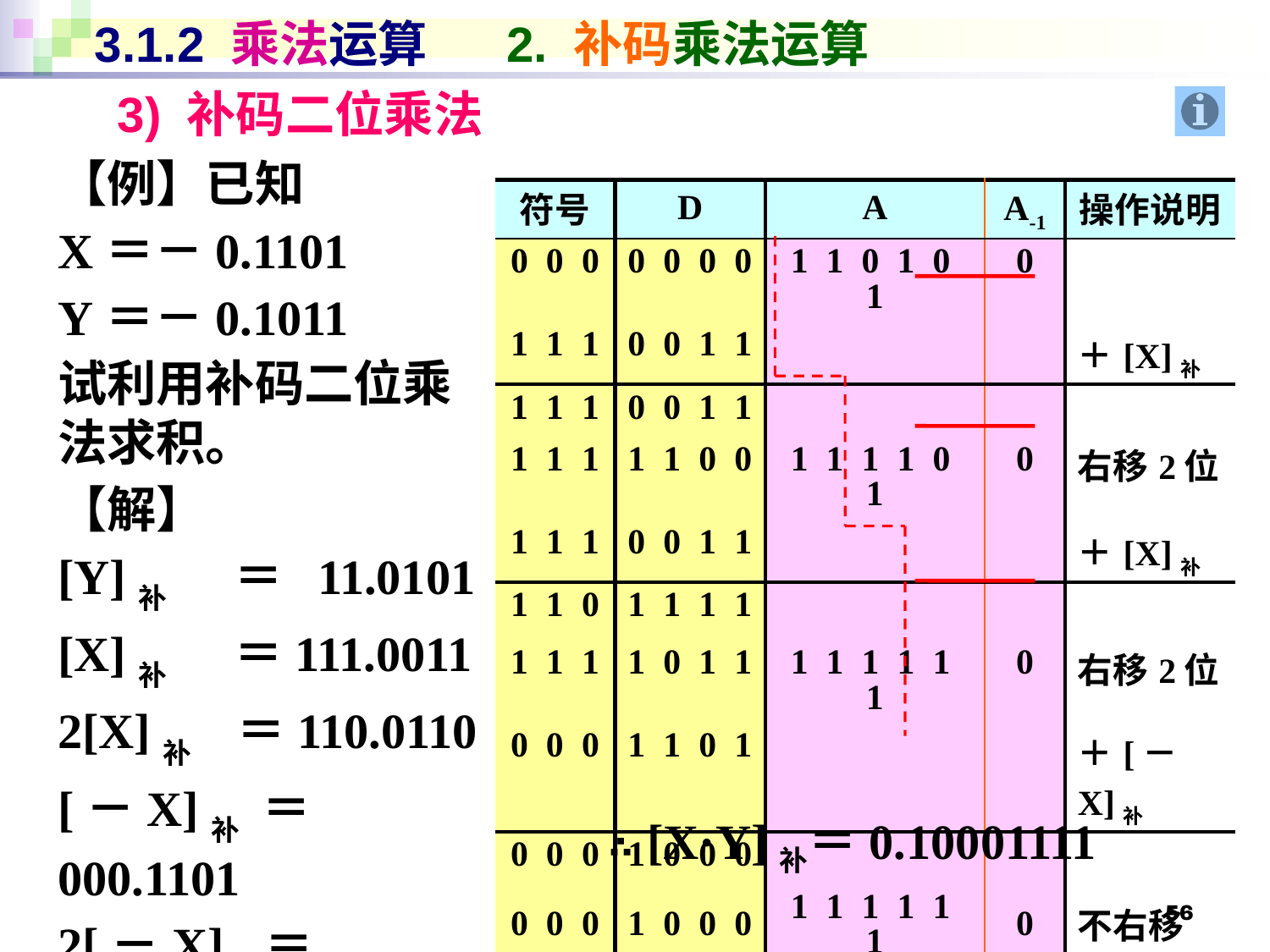

# 3.1.2 乘法运算      2. 补码乘法运算
3) 补码二位乘法

【例】已知
X＝－0.1101
Y＝－0.1011
试利用补码二位乘法求积。
【解】
[Y]补      ＝  11.0101
[X]补      ＝111.0011
2[X]补    ＝110.0110
[－X]补  ＝000.1101
2[－X]补＝001.1010
| 符号 | D | A | A-1 | 操作说明 |
| --- | --- | --- | --- | --- |
| 0 0 0 | 0 0 0 0 | 1 1 0 1 0 1 | 0 |  |
| 1 1 1 | 0 0 1 1 |  |  | ＋[X]补 |
| 1 1 1 | 0 0 1 1 |  |  |  |
| 1 1 1 | 1 1 0 0 | 1 1 1 1 0 1 | 0 | 右移2位 |
| 1 1 1 | 0 0 1 1 |  |  | ＋[X]补 |
| 1 1 0 | 1 1 1 1 |  |  |  |
| 1 1 1 | 1 0 1 1 | 1 1 1 1 1 1 | 0 | 右移2位 |
| 0 0 0 | 1 1 0 1 |  |  | ＋[－X]补 |
| 0 0 0 | 1 0 0 0 |  |  |  |
| 0 0 0 | 1 0 0 0 | 1 1 1 1 1 1 | 0 | 不右移 |

∴ [X·Y]补＝0.10001111
56